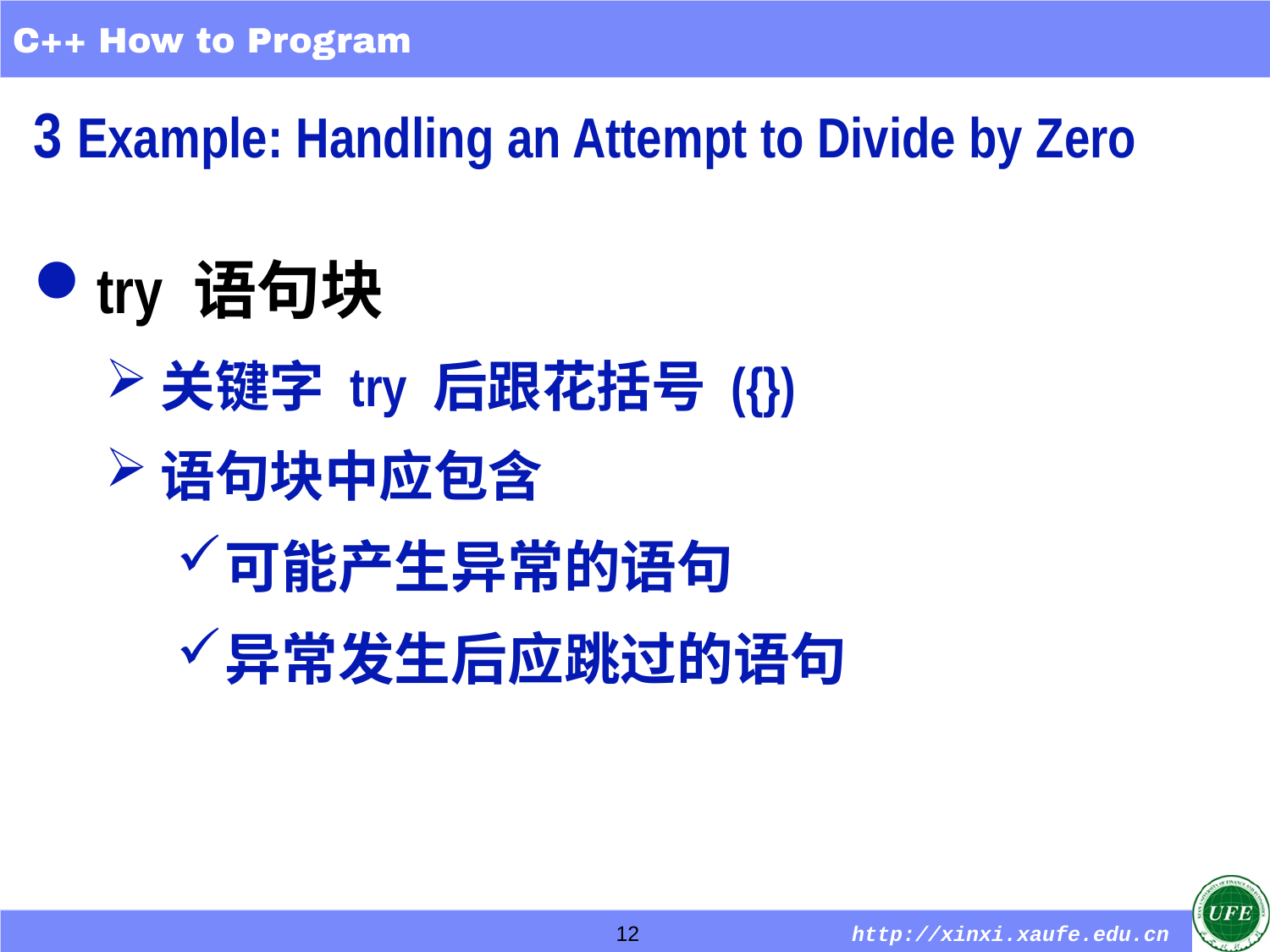

3 Example: Handling an Attempt to Divide by Zero
try 语句块
关键字 try 后跟花括号 ({})
语句块中应包含
可能产生异常的语句
异常发生后应跳过的语句
12